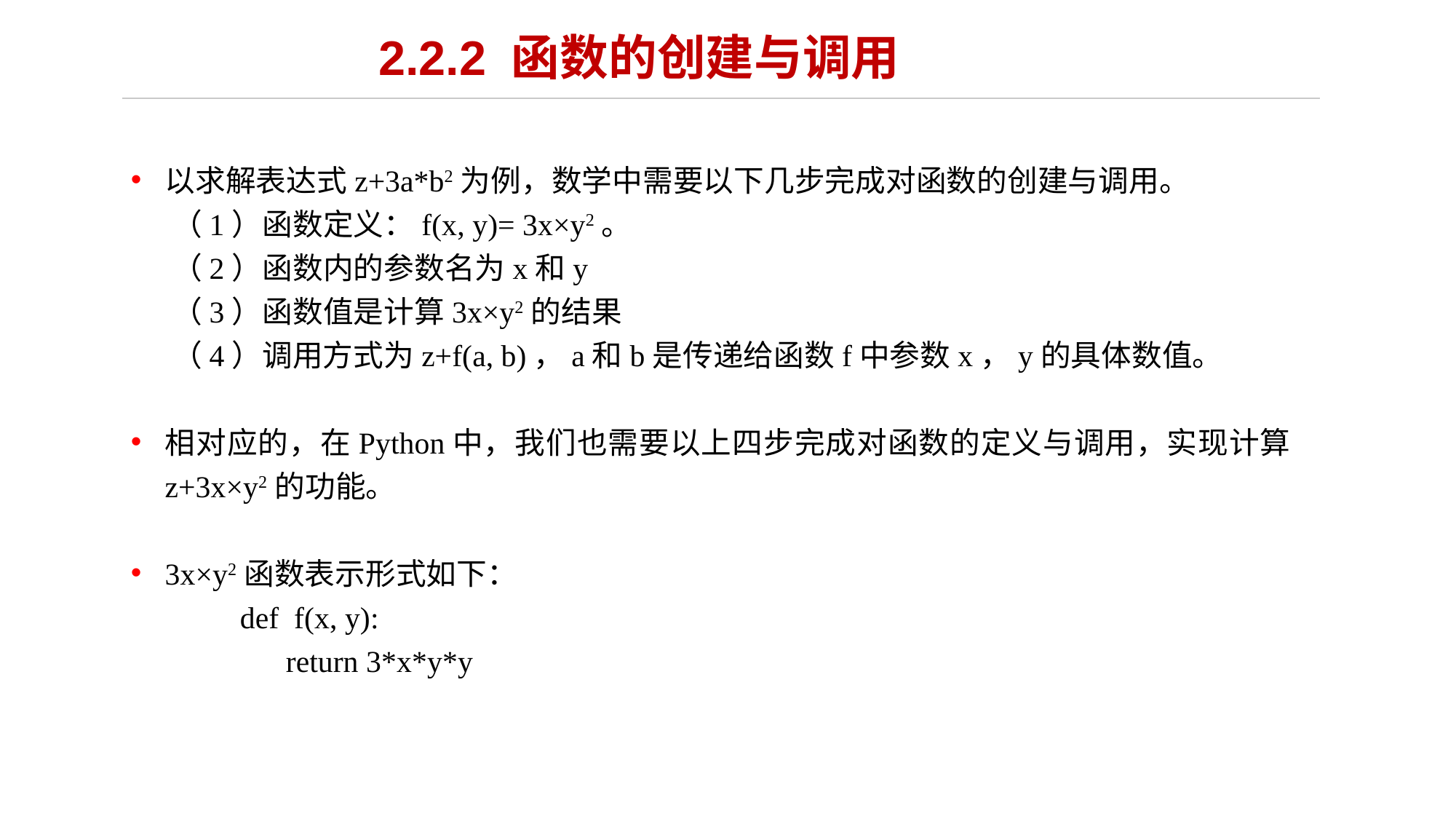

# 2.2.2 函数的创建与调用
以求解表达式z+3a*b2为例，数学中需要以下几步完成对函数的创建与调用。
     （1）函数定义：f(x, y)= 3x×y2。
     （2）函数内的参数名为x和y
     （3）函数值是计算3x×y2的结果
     （4）调用方式为z+f(a, b)，a和b是传递给函数f中参数x，y的具体数值。

相对应的，在Python中，我们也需要以上四步完成对函数的定义与调用，实现计算z+3x×y2的功能。

3x×y2函数表示形式如下：
	def  f(x, y):
	      return 3*x*y*y